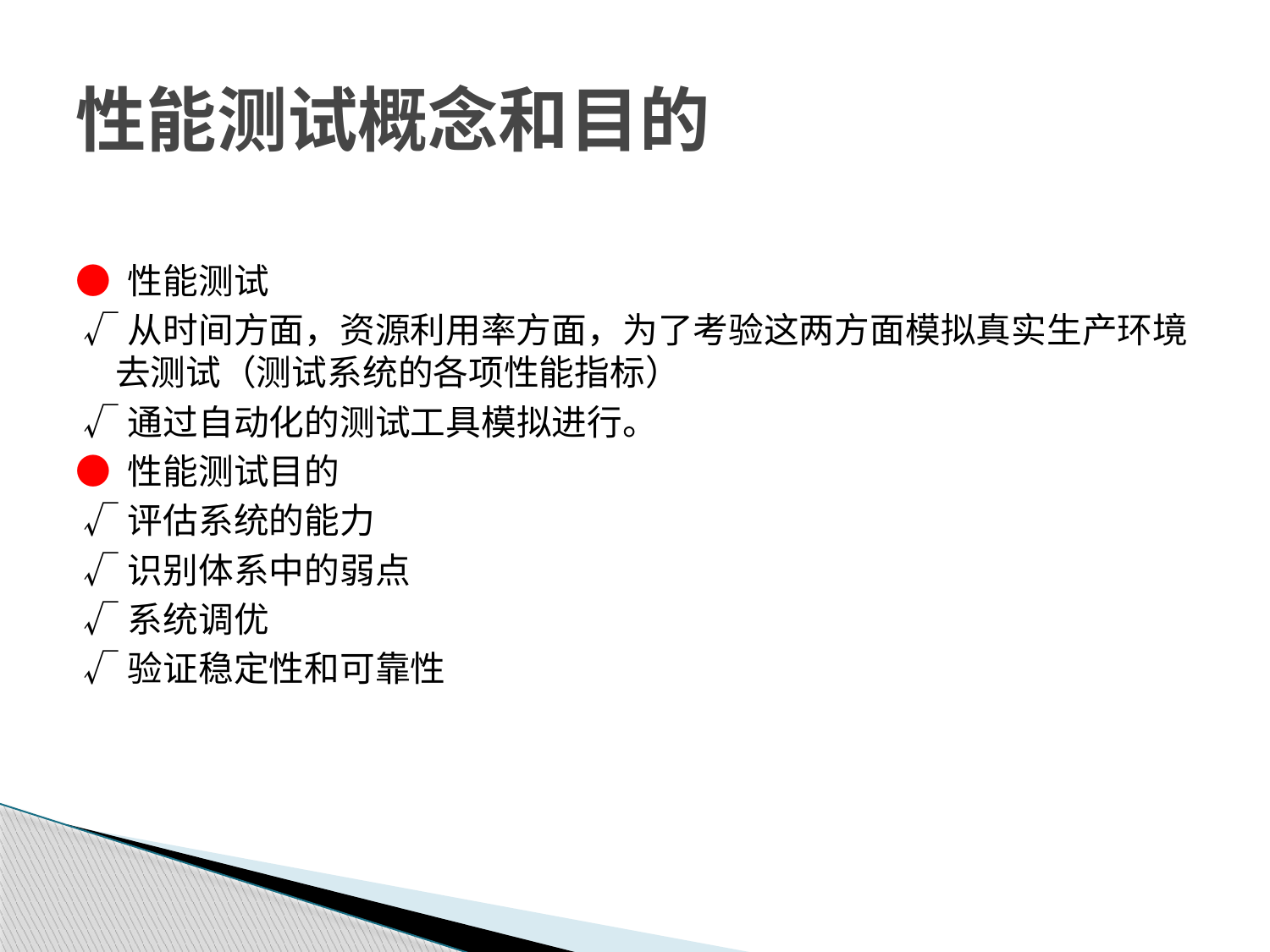

# 性能测试概念和目的

● 性能测试
 √从时间方面，资源利用率方面，为了考验这两方面模拟真实生产环境      去测试（测试系统的各项性能指标）
 √通过自动化的测试工具模拟进行。
● 性能测试目的
 √评估系统的能力
 √识别体系中的弱点
 √系统调优
 √验证稳定性和可靠性